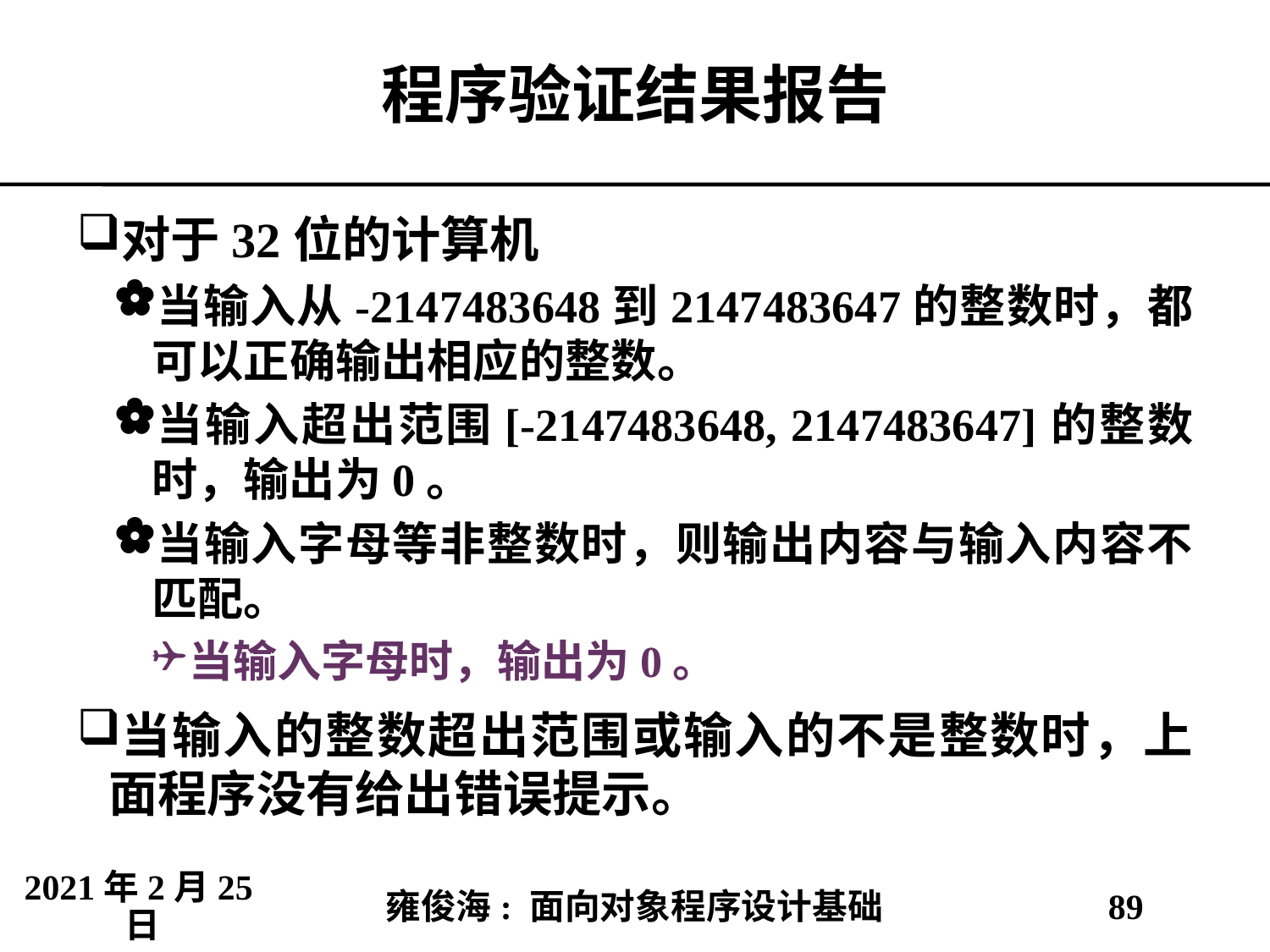

# 程序验证结果报告

对于32位的计算机
当输入从-2147483648到2147483647的整数时，都可以正确输出相应的整数。
当输入超出范围[-2147483648, 2147483647]的整数时，输出为0。
当输入字母等非整数时，则输出内容与输入内容不匹配。
当输入字母时，输出为0。
当输入的整数超出范围或输入的不是整数时，上面程序没有给出错误提示。

2021年2月25日
雍俊海: 面向对象程序设计基础
89